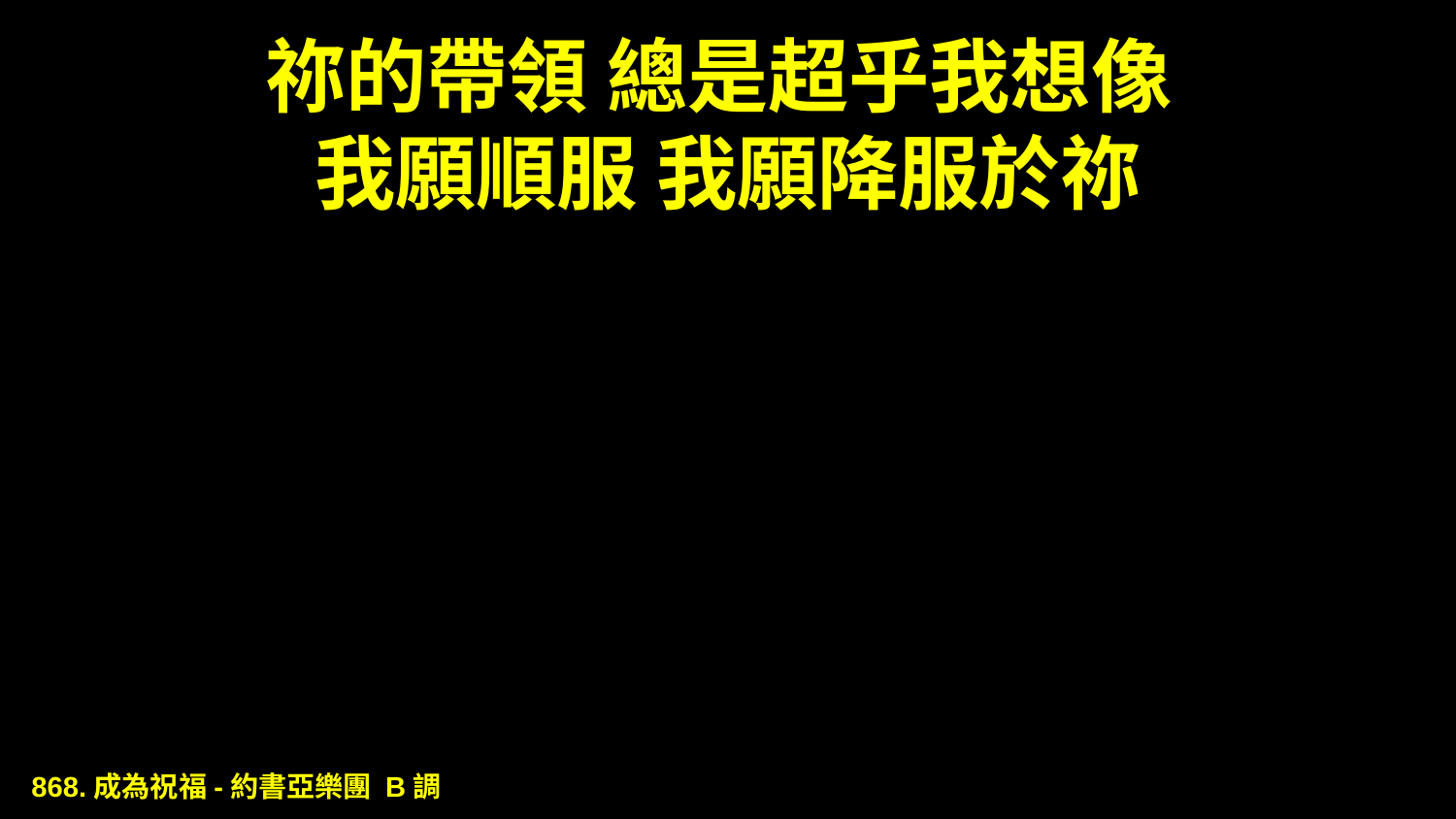

# 祢的帶領 總是超乎我想像 我願順服 我願降服於祢
868.成為祝福-約書亞樂團 B調